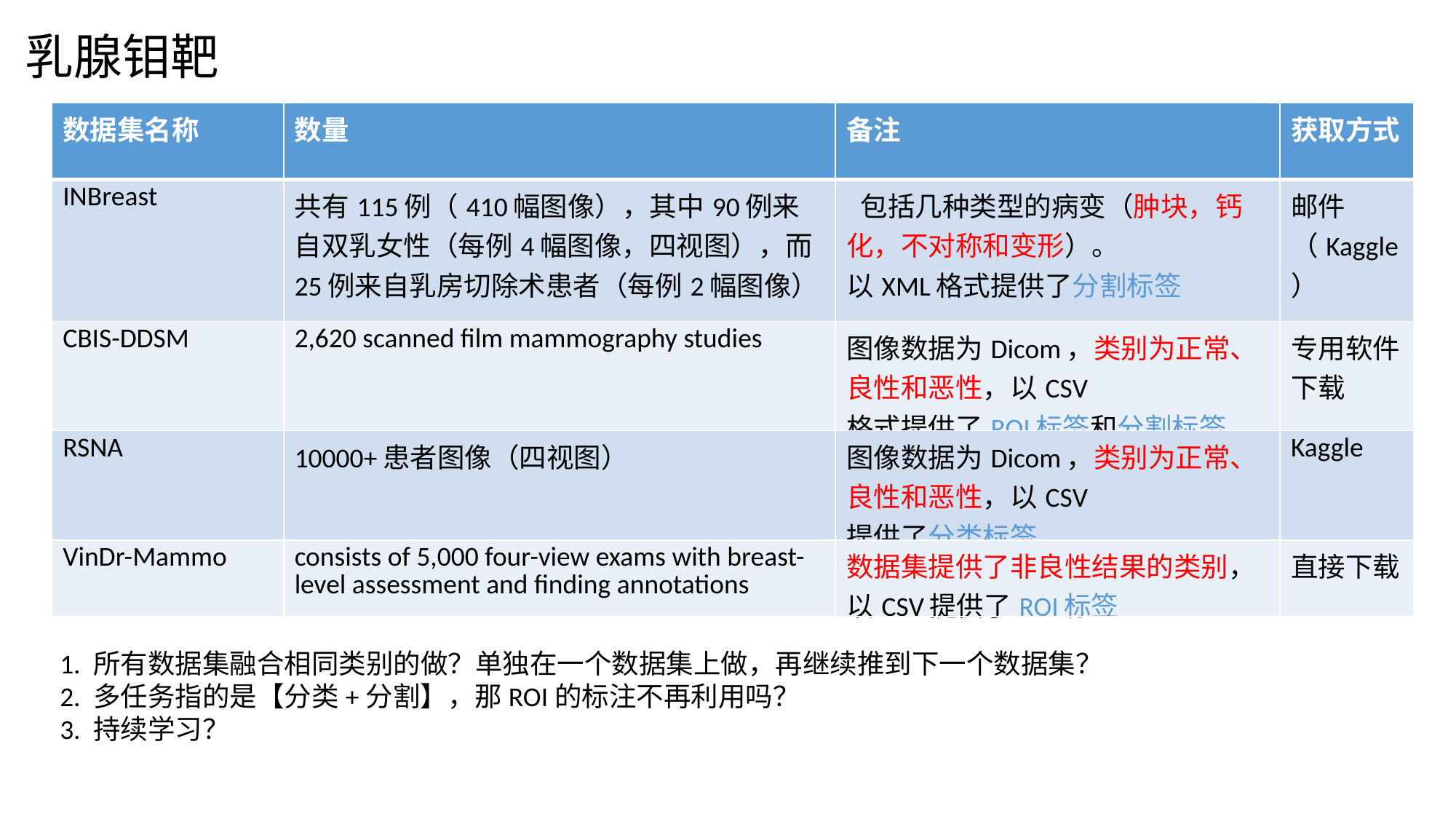

乳腺钼靶

| 数据集名称 | 数量 | 备注 | 获取方式 |
| --- | --- | --- | --- |
| INBreast | 共有115例（410幅图像），其中90例来自双乳女性（每例4幅图像，四视图），而25例来自乳房切除术患者（每例2幅图像） | 包括几种类型的病变（肿块，钙化，不对称和变形）。 以XML格式提供了分割标签 | 邮件（Kaggle） |
| CBIS-DDSM | 2,620 scanned film mammography studies | 图像数据为Dicom，类别为正常、良性和恶性，以CSV 格式提供了ROI标签和分割标签 | 专用软件下载 |
| RSNA | 10000+患者图像（四视图） | 图像数据为Dicom，类别为正常、良性和恶性，以CSV 提供了分类标签 | Kaggle |
| VinDr-Mammo | consists of 5,000 four-view exams with breast-level assessment and finding annotations | 数据集提供了非良性结果的类别，以CSV提供了ROI标签 | 直接下载 |
1. 所有数据集融合相同类别的做？单独在一个数据集上做，再继续推到下一个数据集？
2. 多任务指的是【分类+分割】，那ROI的标注不再利用吗？
3. 持续学习？